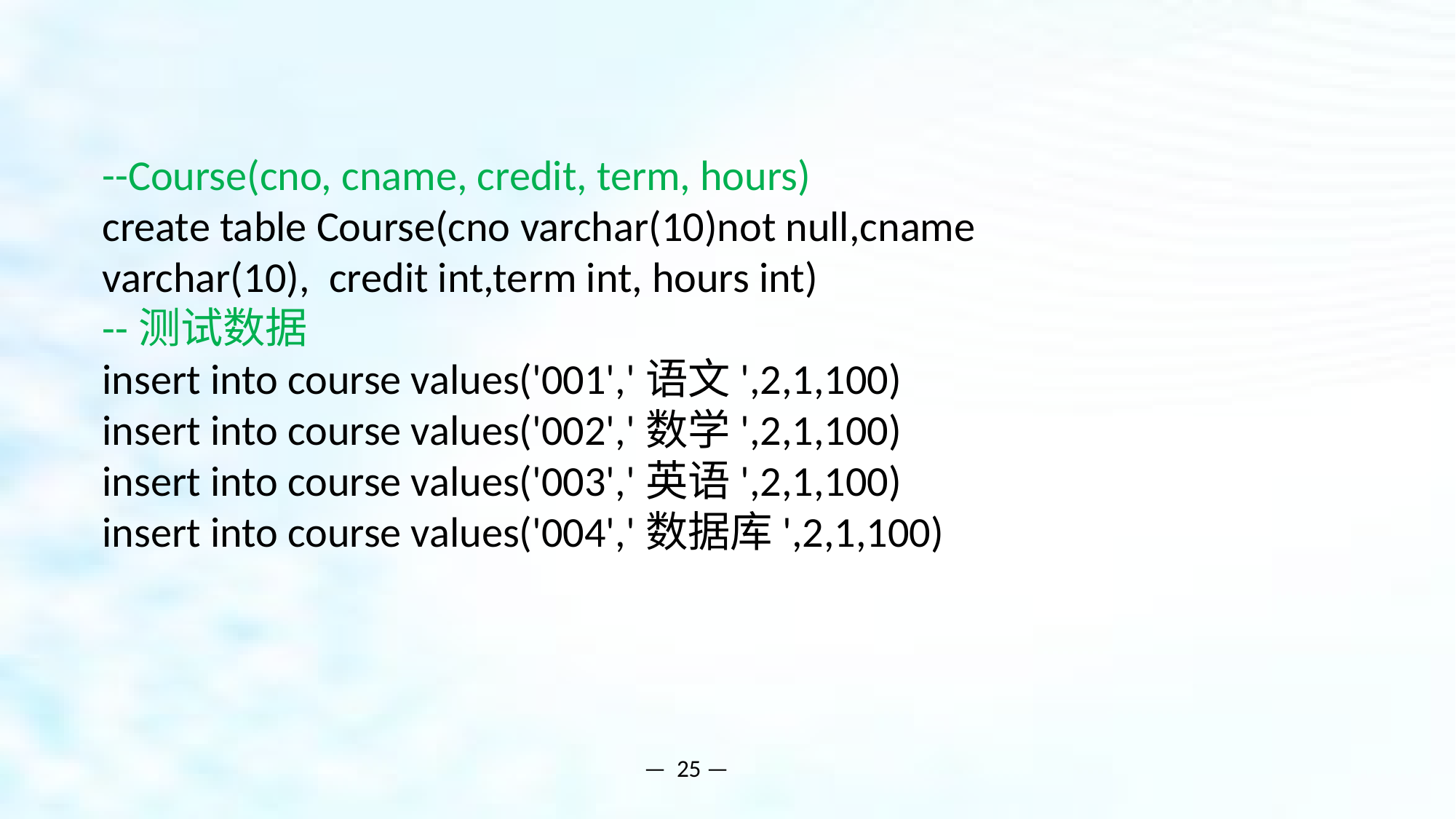

--Course(cno, cname, credit, term, hours)
create table Course(cno varchar(10)not null,cname varchar(10),  credit int,term int, hours int)
--测试数据
insert into course values('001','语文',2,1,100)
insert into course values('002','数学',2,1,100)
insert into course values('003','英语',2,1,100)
insert into course values('004','数据库',2,1,100)